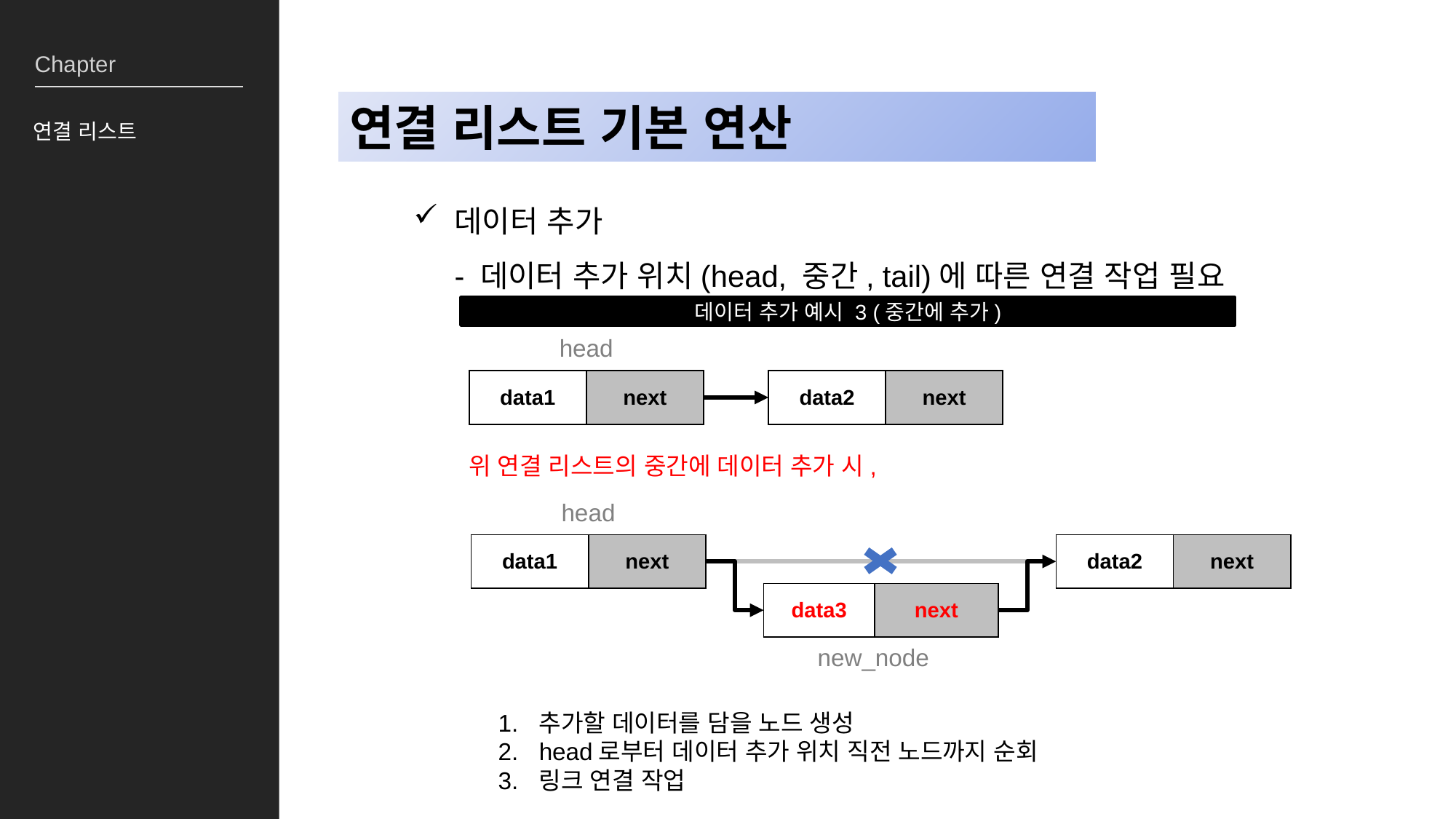

연결 리스트 기본 연산
연결 리스트
데이터 추가
- 데이터 추가 위치(head, 중간, tail)에 따른 연결 작업 필요
데이터 추가 예시 3 (중간에 추가)
head
| data1 | next |
| --- | --- |
| data2 | next |
| --- | --- |
위 연결 리스트의 중간에 데이터 추가 시,
head
| data1 | next |
| --- | --- |
| data2 | next |
| --- | --- |

| data3 | next |
| --- | --- |
new_node
추가할 데이터를 담을 노드 생성
head로부터 데이터 추가 위치 직전 노드까지 순회
링크 연결 작업